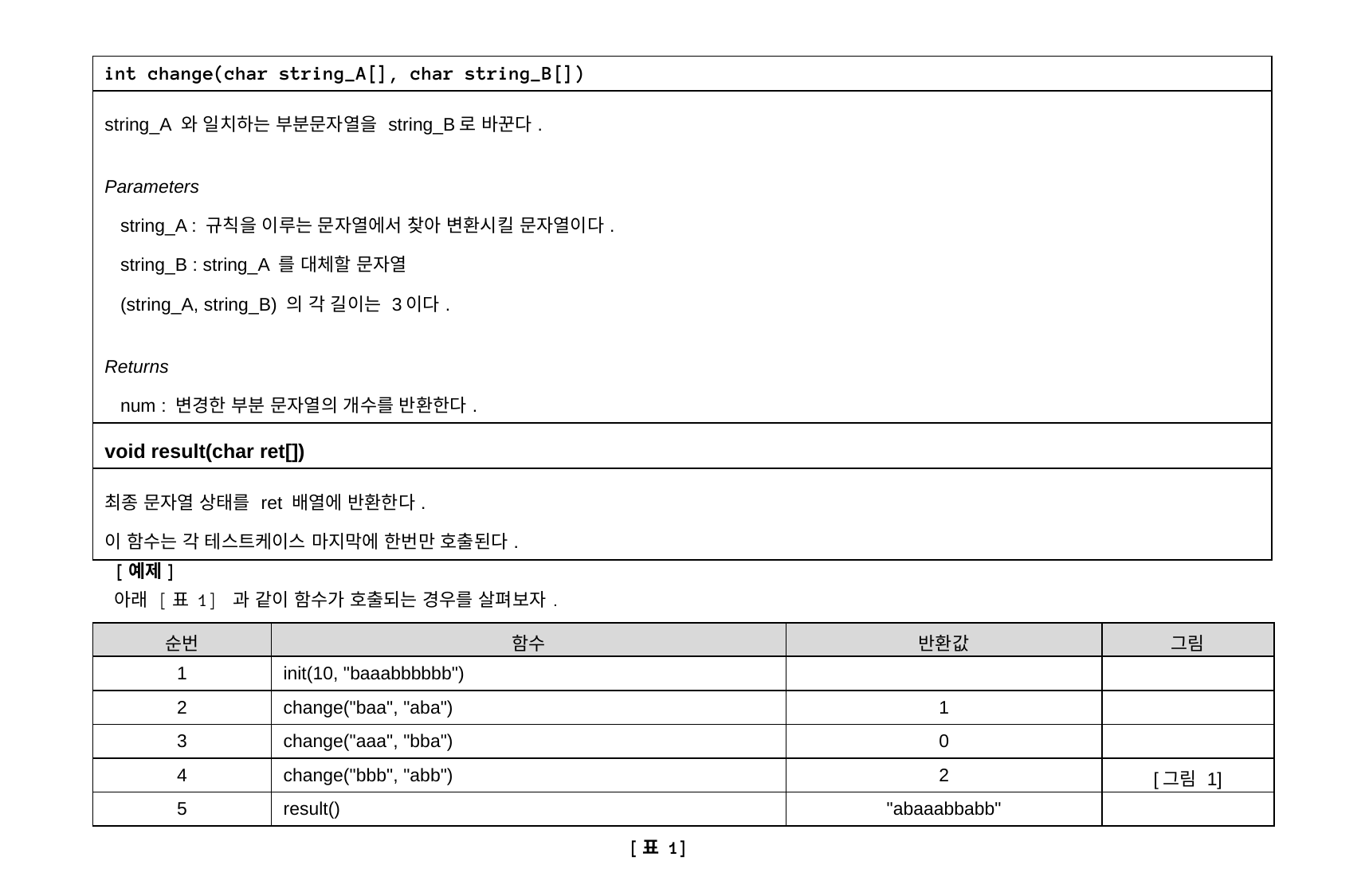

| int change(char string\_A[], char string\_B[]) |
| --- |
| string\_A 와 일치하는 부분문자열을 string\_B로 바꾼다. Parameters string\_A : 규칙을 이루는 문자열에서 찾아 변환시킬 문자열이다. string\_B : string\_A 를 대체할 문자열 (string\_A, string\_B) 의 각 길이는 3이다. Returns num : 변경한 부분 문자열의 개수를 반환한다. |
| void result(char ret[]) |
| 최종 문자열 상태를 ret 배열에 반환한다. 이 함수는 각 테스트케이스 마지막에 한번만 호출된다. |
[예제]
아래 [표 1] 과 같이 함수가 호출되는 경우를 살펴보자.
| 순번 | 함수 | 반환값 | 그림 |
| --- | --- | --- | --- |
| 1 | init(10, "baaabbbbbb") |  |  |
| 2 | change("baa", "aba") | 1 |  |
| 3 | change("aaa", "bba") | 0 |  |
| 4 | change("bbb", "abb") | 2 | [그림 1] |
| 5 | result() | "abaaabbabb" |  |
[표 1]